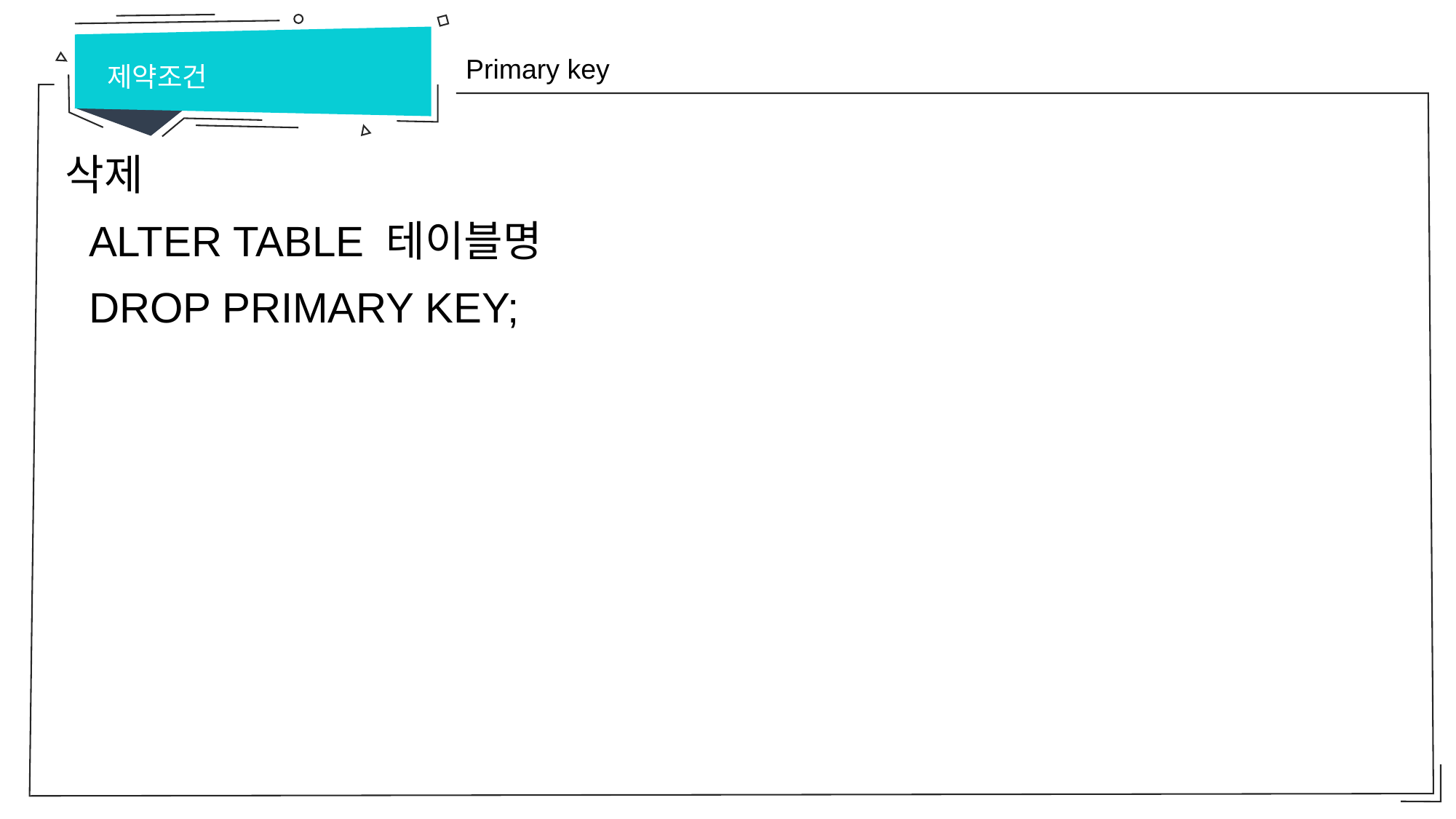

제약조건
Primary key
삭제
  ALTER TABLE 테이블명
  DROP PRIMARY KEY;